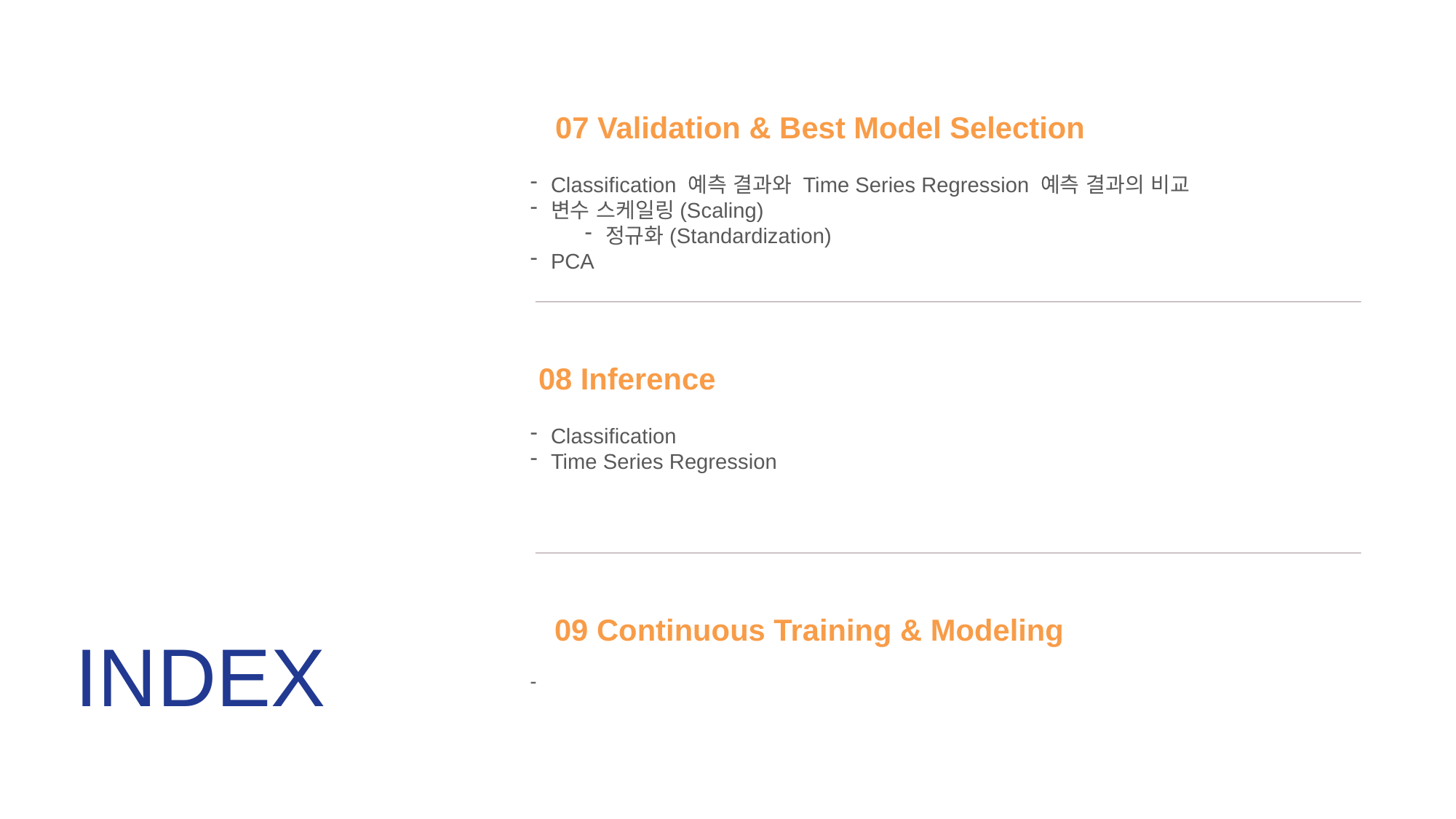

07 Validation & Best Model Selection
Classification 예측 결과와 Time Series Regression 예측 결과의 비교
변수 스케일링(Scaling)
정규화(Standardization)
PCA
08 Inference
Classification
Time Series Regression
09 Continuous Training & Modeling

INDEX